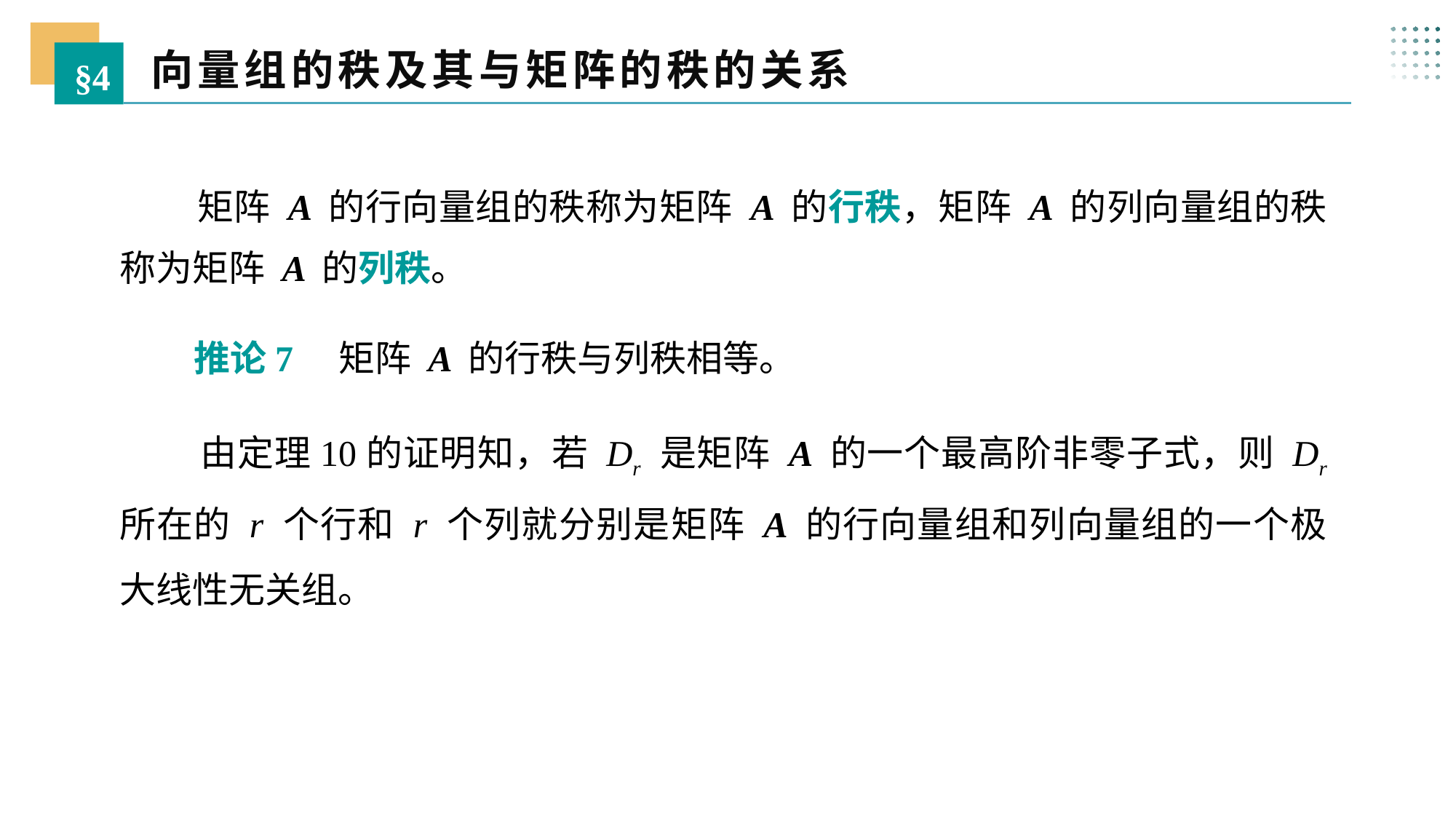

向量组的秩及其与矩阵的秩的关系
§4
        矩阵 A 的行向量组的秩称为矩阵 A 的行秩，矩阵 A 的列向量组的秩称为矩阵 A 的列秩。
        推论7    矩阵 A 的行秩与列秩相等。
        由定理10的证明知，若 Dr 是矩阵 A 的一个最高阶非零子式，则 Dr 所在的 r 个行和 r 个列就分别是矩阵 A 的行向量组和列向量组的一个极大线性无关组。